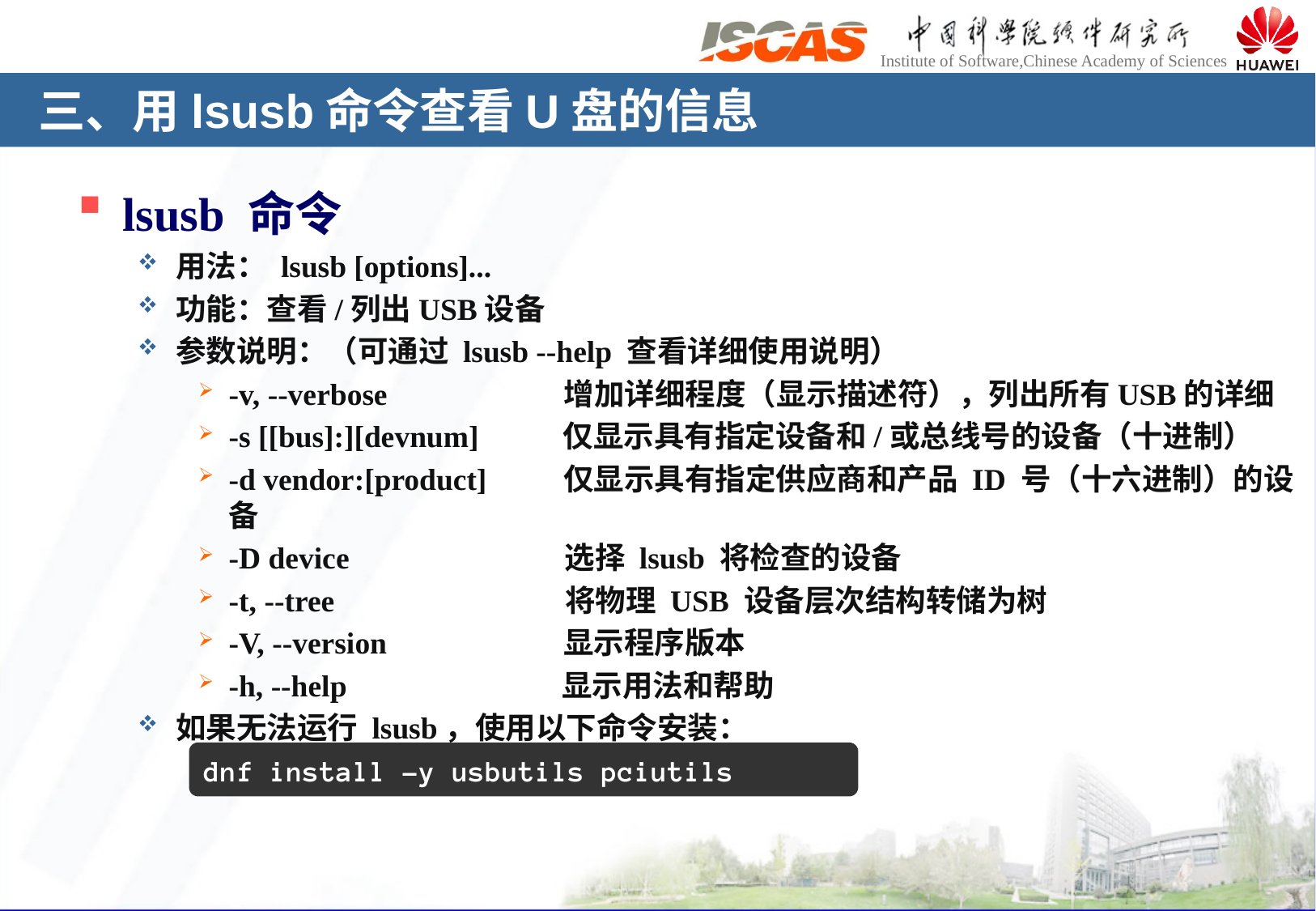

# 三、用lsusb命令查看U盘的信息
lsusb 命令
用法： lsusb [options]...
功能：查看/列出USB设备
参数说明：（可通过 lsusb --help 查看详细使用说明）
-v, --verbose                      增加详细程度（显示描述符），列出所有USB的详细
-s [[bus]:][devnum]          仅显示具有指定设备和/或总线号的设备（十进制）
-d vendor:[product]         仅显示具有指定供应商和产品 ID 号（十六进制）的设备
-D device                           选择 lsusb 将检查的设备
-t, --tree                             将物理 USB 设备层次结构转储为树
-V, --version                      显示程序版本
-h, --help                           显示用法和帮助
如果无法运行 lsusb，使用以下命令安装：
dnf install -y usbutils pciutils